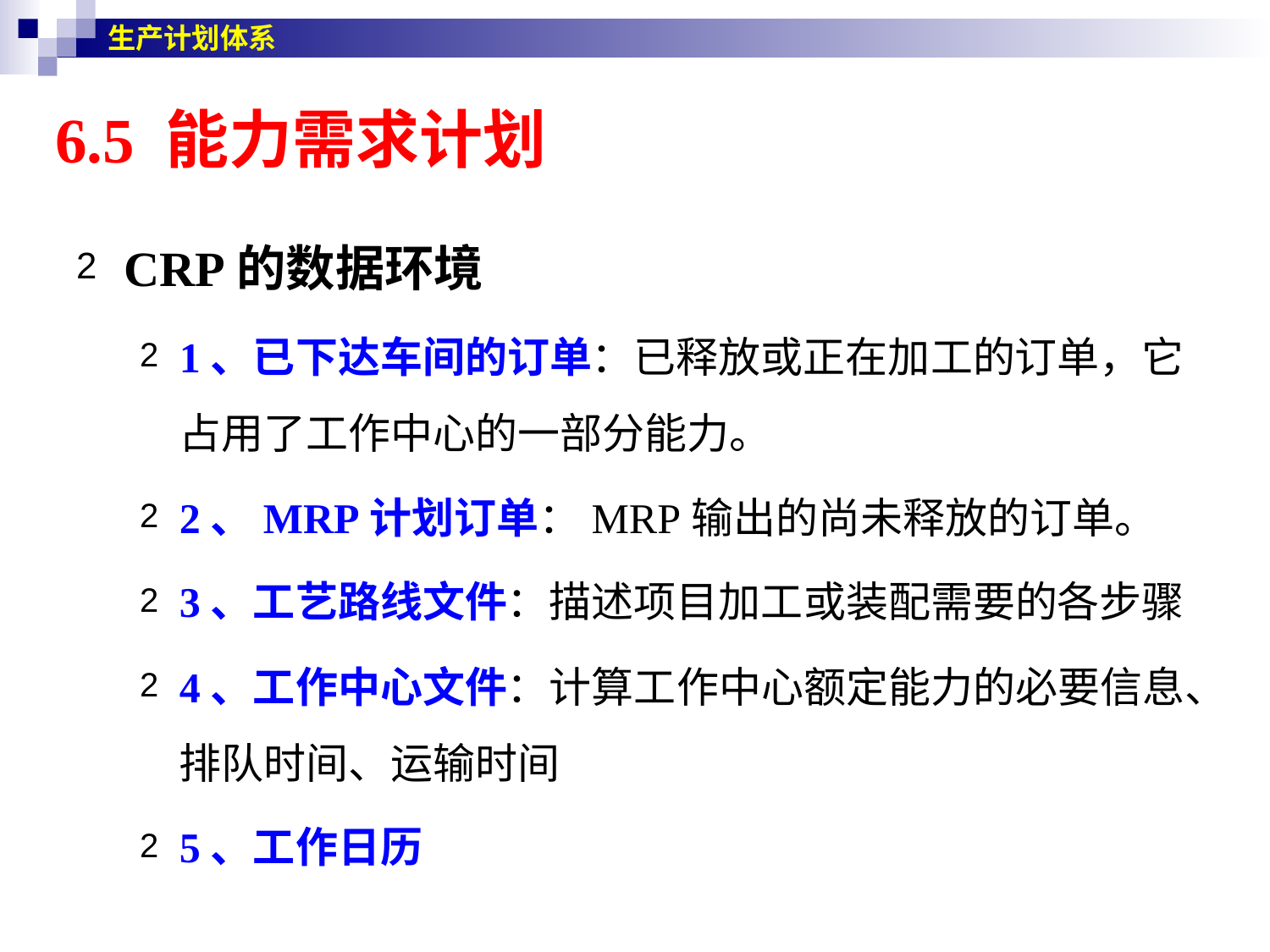

生产计划体系
# 6.5 能力需求计划
CRP的数据环境
1、已下达车间的订单：已释放或正在加工的订单，它占用了工作中心的一部分能力。
2、MRP计划订单：MRP输出的尚未释放的订单。
3、工艺路线文件：描述项目加工或装配需要的各步骤
4、工作中心文件：计算工作中心额定能力的必要信息、排队时间、运输时间
5、工作日历